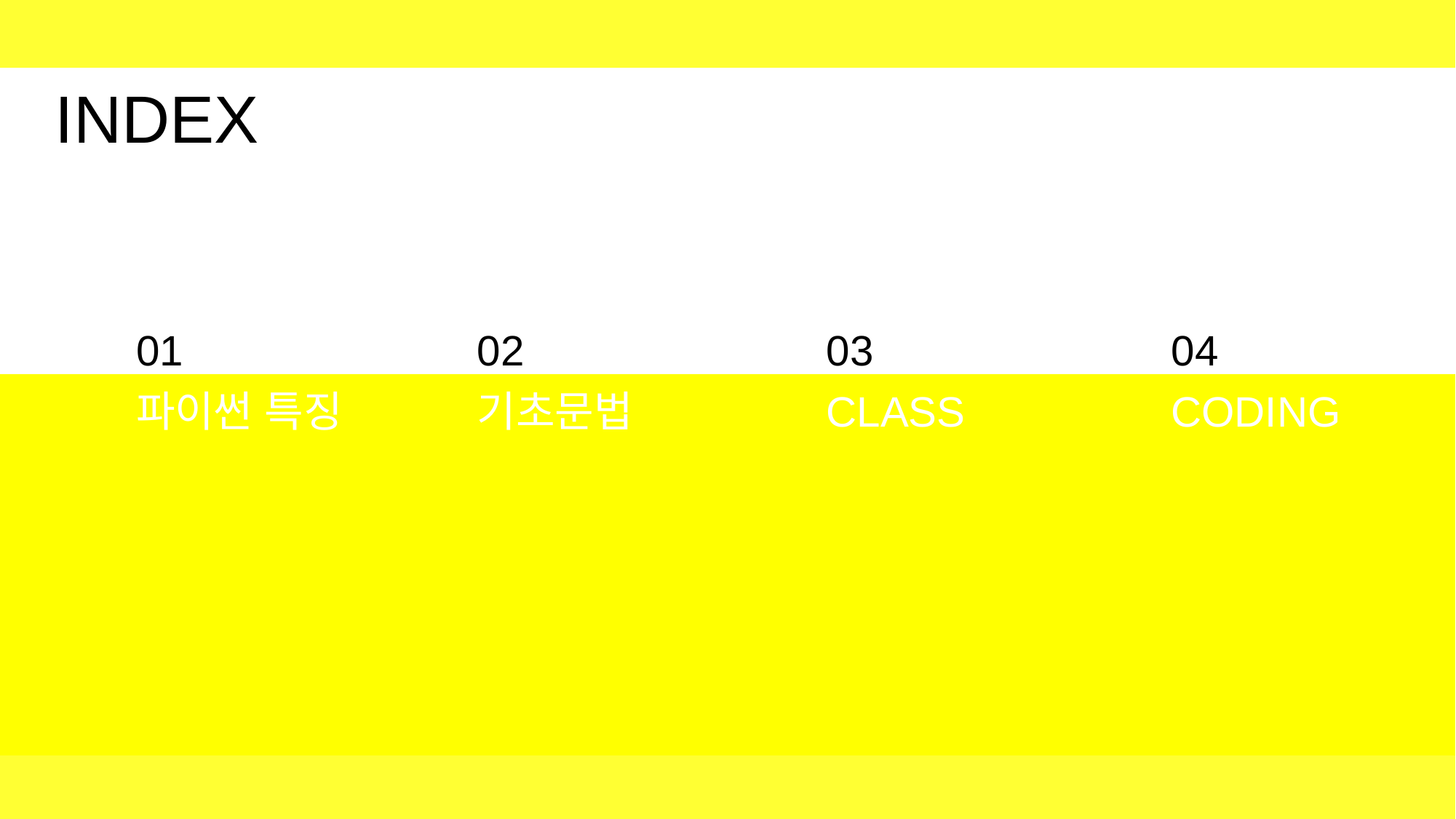

# INDEX
01
파이썬 특징
02
기초문법
03
CLASS
04
CODING